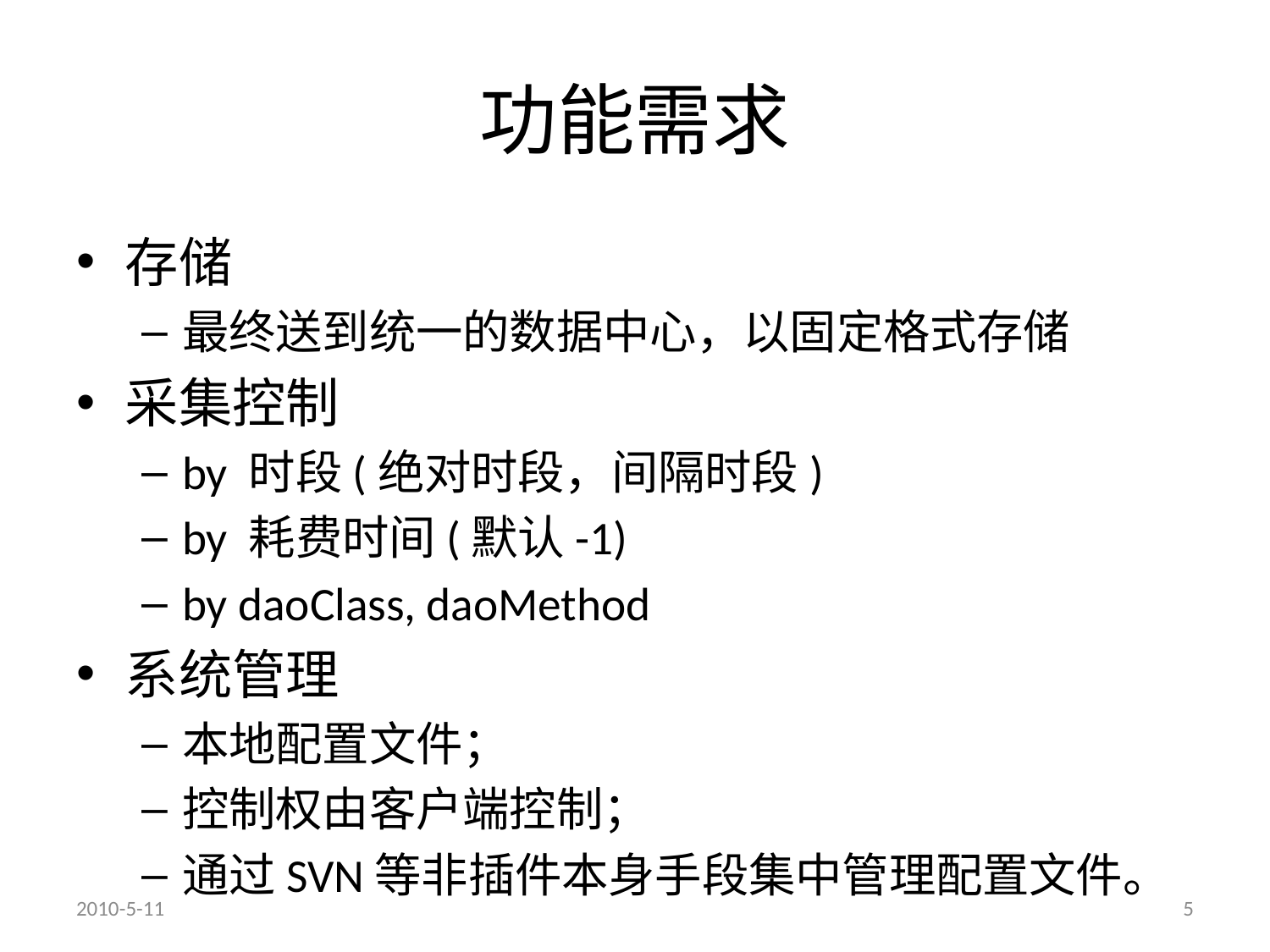

# 功能需求
存储
最终送到统一的数据中心，以固定格式存储
采集控制
by 时段(绝对时段，间隔时段)
by 耗费时间(默认-1)
by daoClass, daoMethod
系统管理
本地配置文件；
控制权由客户端控制；
通过SVN等非插件本身手段集中管理配置文件。

2010-5-11
5